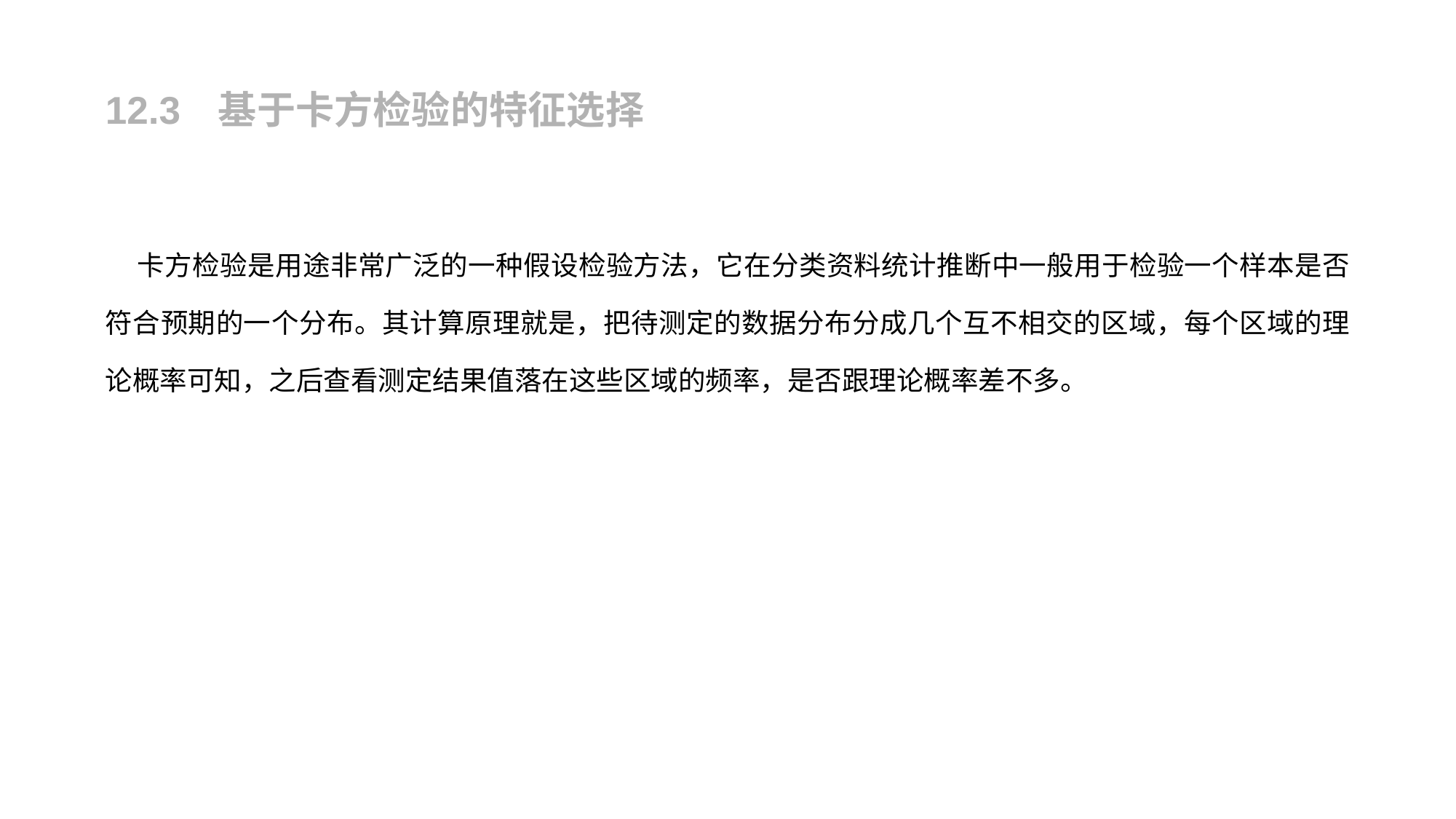

# 12.3  基于卡方检验的特征选择
卡方检验是用途非常广泛的一种假设检验方法，它在分类资料统计推断中一般用于检验一个样本是否符合预期的一个分布。其计算原理就是，把待测定的数据分布分成几个互不相交的区域，每个区域的理论概率可知，之后查看测定结果值落在这些区域的频率，是否跟理论概率差不多。